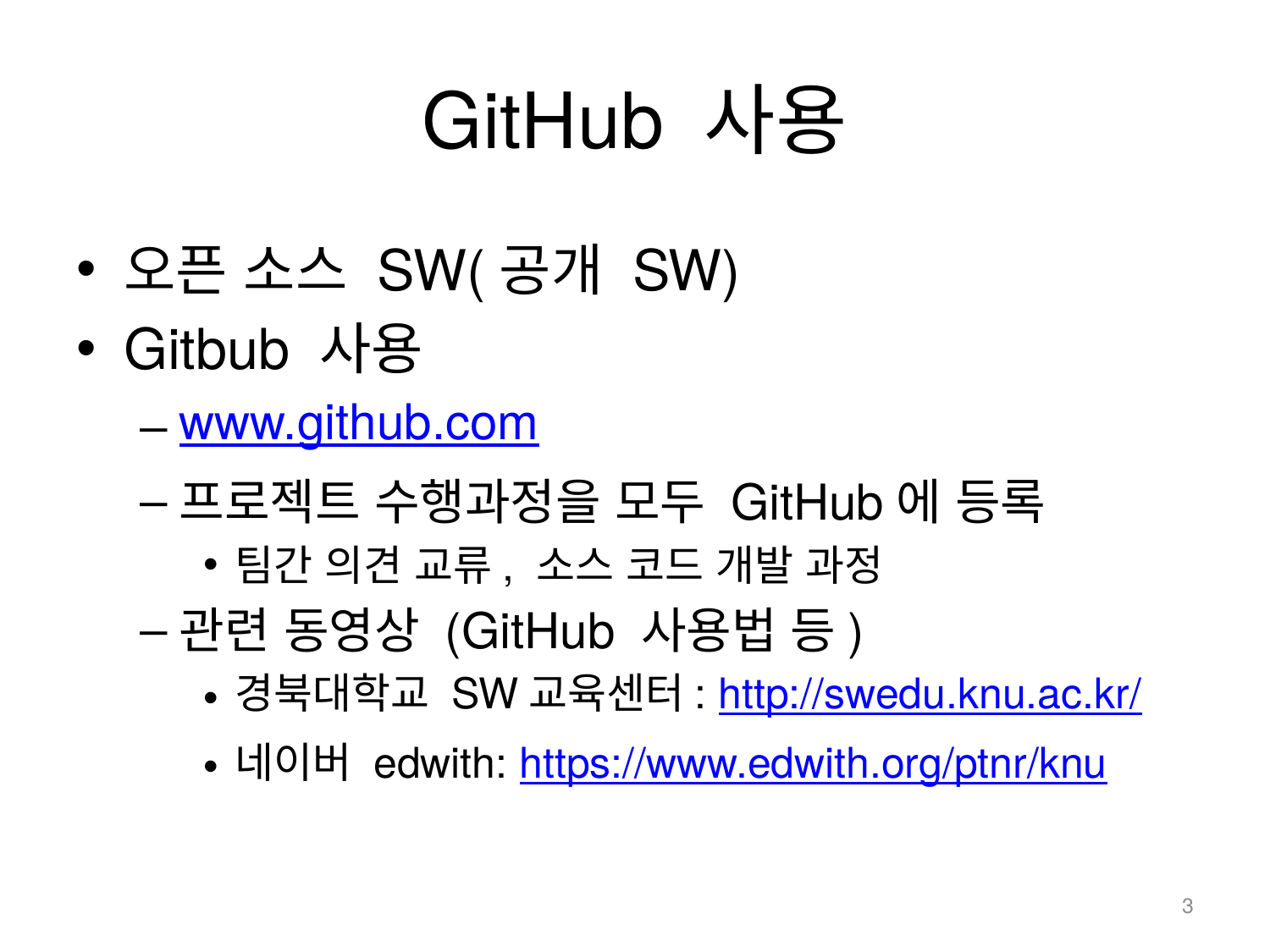

# GitHub 사용
오픈 소스 SW(공개 SW)
Gitbub 사용
www.github.com
프로젝트 수행과정을 모두 GitHub에 등록
팀간 의견 교류, 소스 코드 개발 과정
관련 동영상 (GitHub 사용법 등)
경북대학교 SW교육센터: http://swedu.knu.ac.kr/
네이버 edwith: https://www.edwith.org/ptnr/knu
3